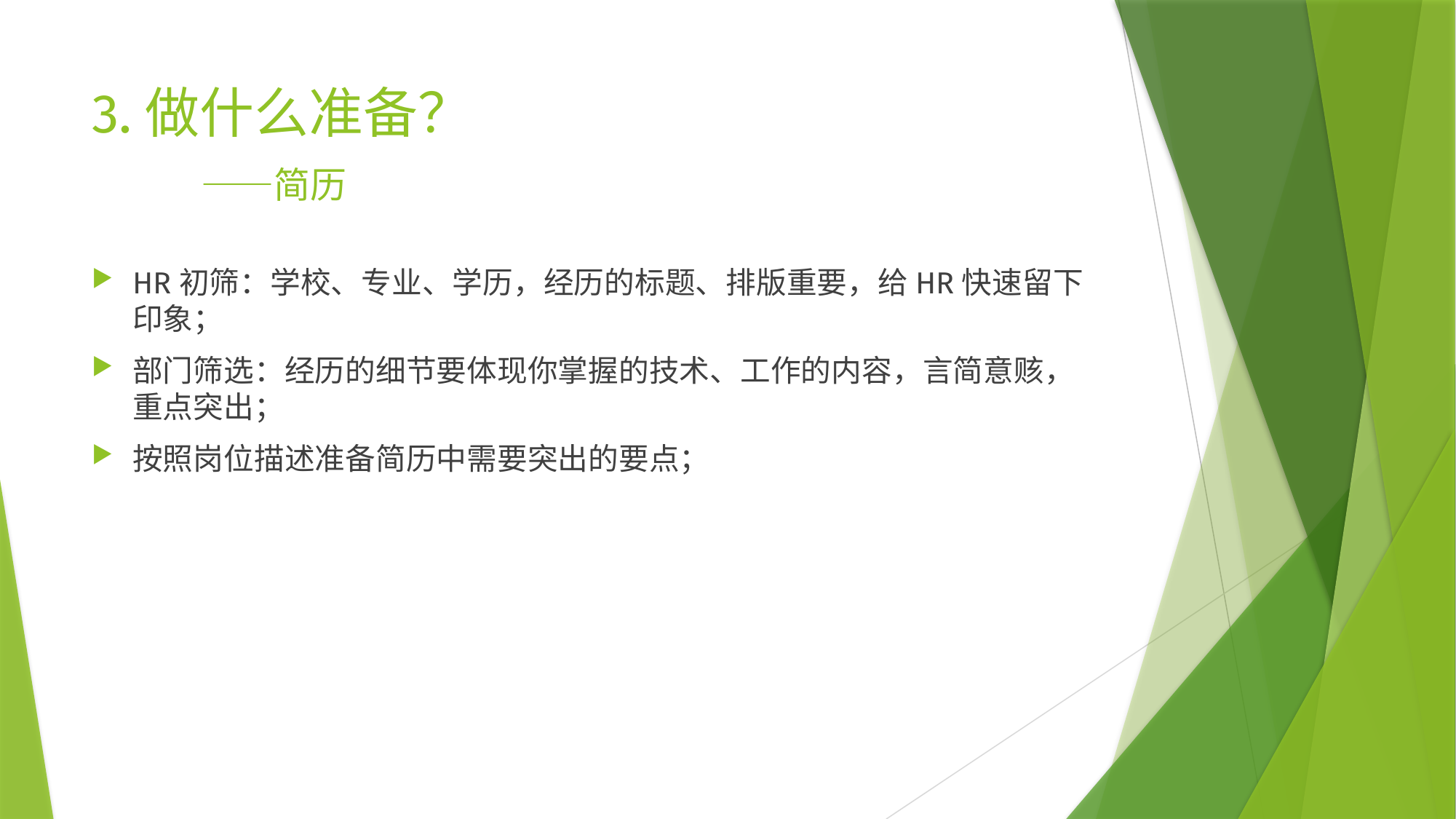

# 3.做什么准备？ ——简历
HR初筛：学校、专业、学历，经历的标题、排版重要，给HR快速留下印象；
部门筛选：经历的细节要体现你掌握的技术、工作的内容，言简意赅，重点突出；
按照岗位描述准备简历中需要突出的要点；